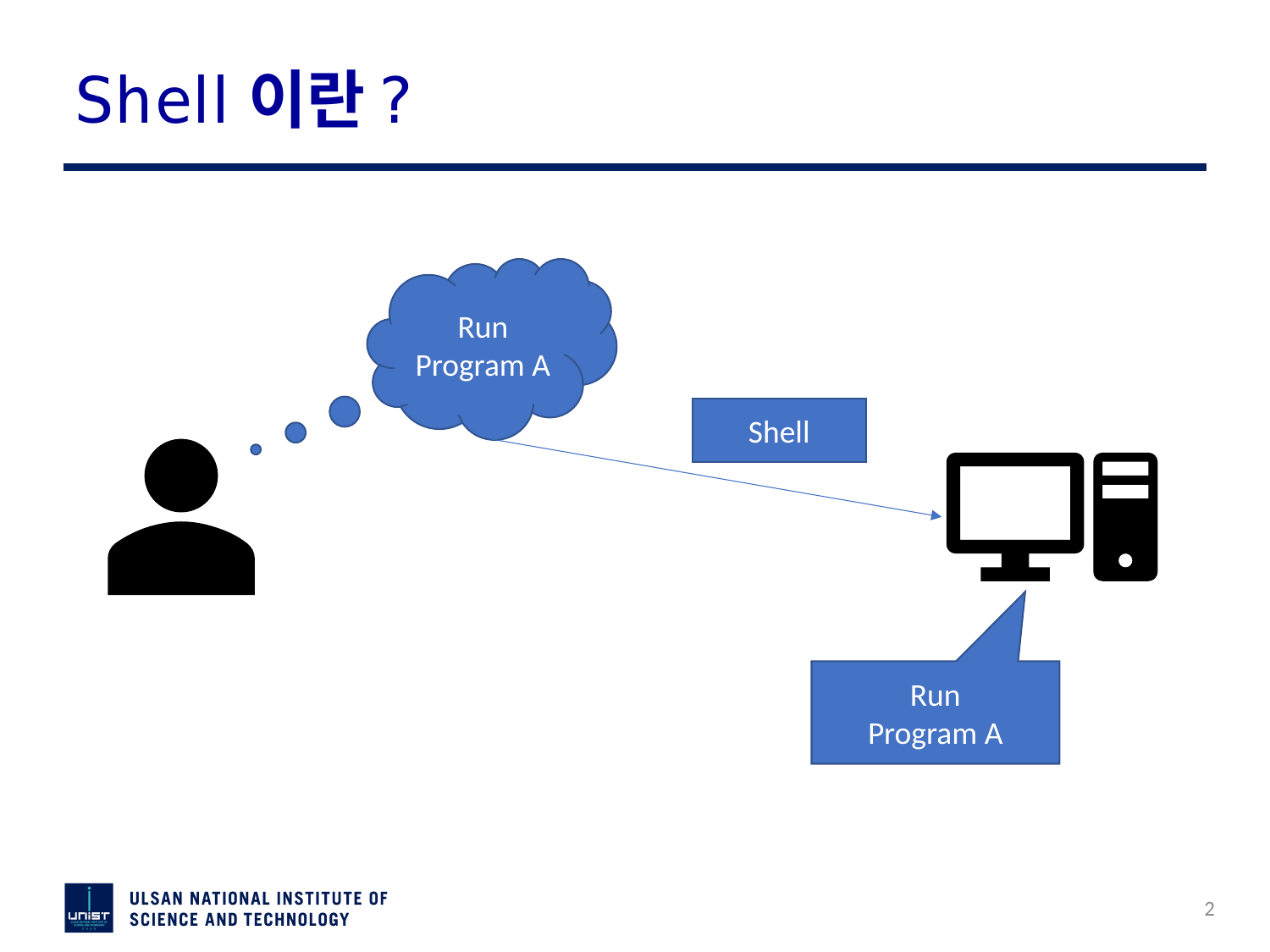

# Shell이란?
Run Program A
Shell

Run
Program A